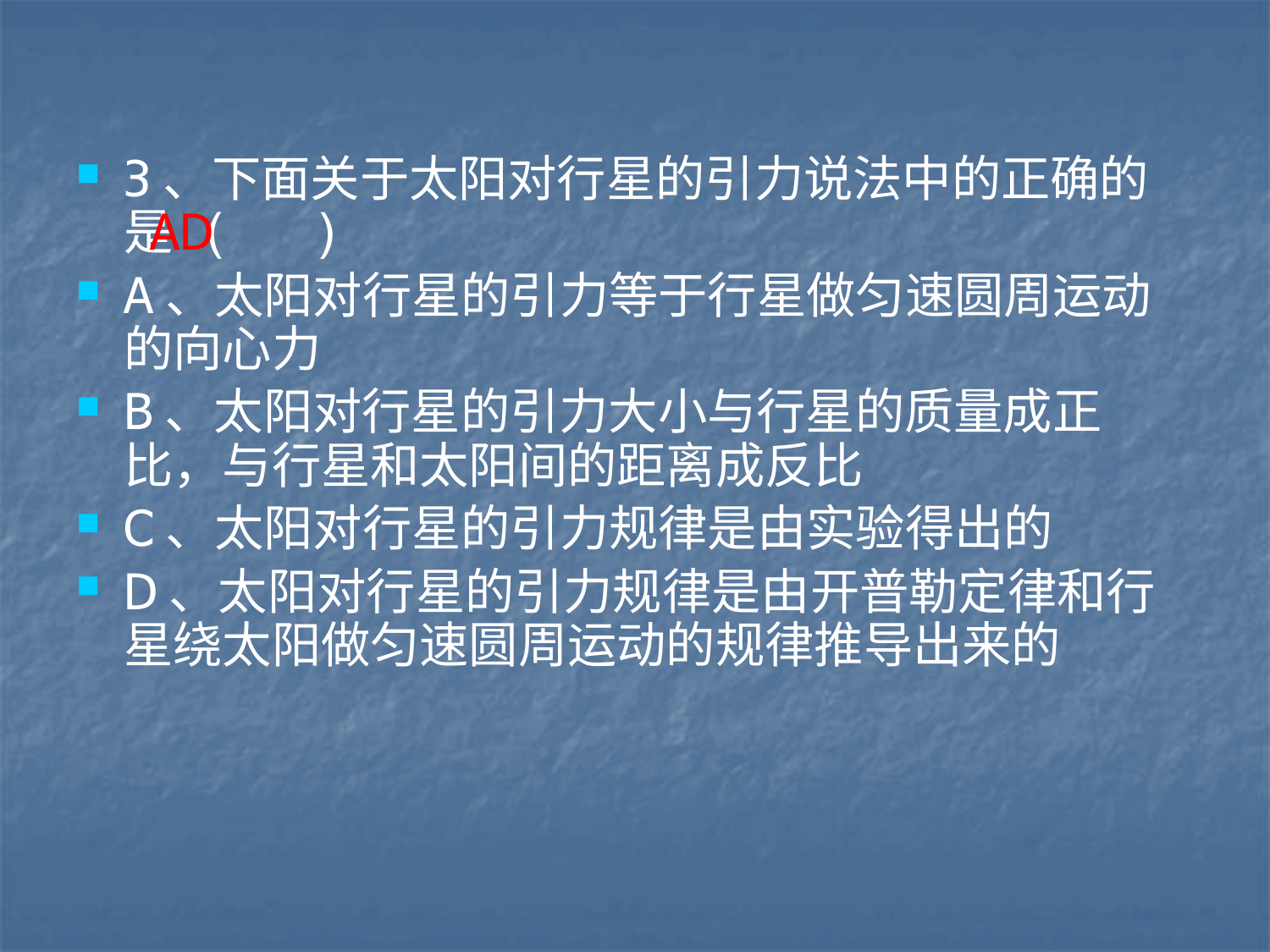

3、下面关于太阳对行星的引力说法中的正确的是  (      )
A、太阳对行星的引力等于行星做匀速圆周运动的向心力
B、太阳对行星的引力大小与行星的质量成正比，与行星和太阳间的距离成反比
C、太阳对行星的引力规律是由实验得出的
D、太阳对行星的引力规律是由开普勒定律和行星绕太阳做匀速圆周运动的规律推导出来的

AD